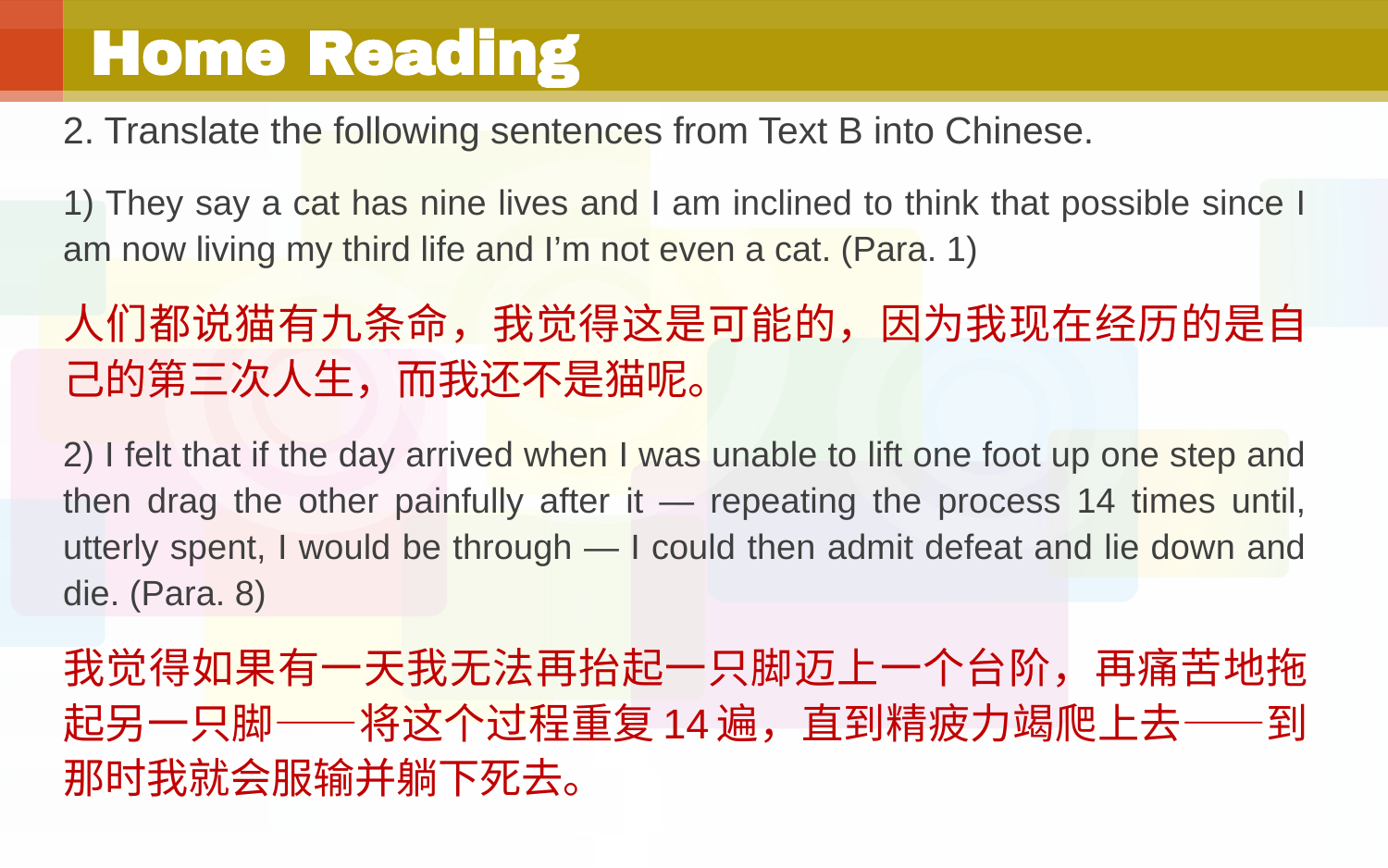

# Home Reading
2. Translate the following sentences from Text B into Chinese.
1) They say a cat has nine lives and I am inclined to think that possible since I am now living my third life and I’m not even a cat. (Para. 1)
人们都说猫有九条命，我觉得这是可能的，因为我现在经历的是自己的第三次人生，而我还不是猫呢。
2) I felt that if the day arrived when I was unable to lift one foot up one step and then drag the other painfully after it — repeating the process 14 times until, utterly spent, I would be through — I could then admit defeat and lie down and die. (Para. 8)
我觉得如果有一天我无法再抬起一只脚迈上一个台阶，再痛苦地拖起另一只脚——将这个过程重复14遍，直到精疲力竭爬上去——到那时我就会服输并躺下死去。